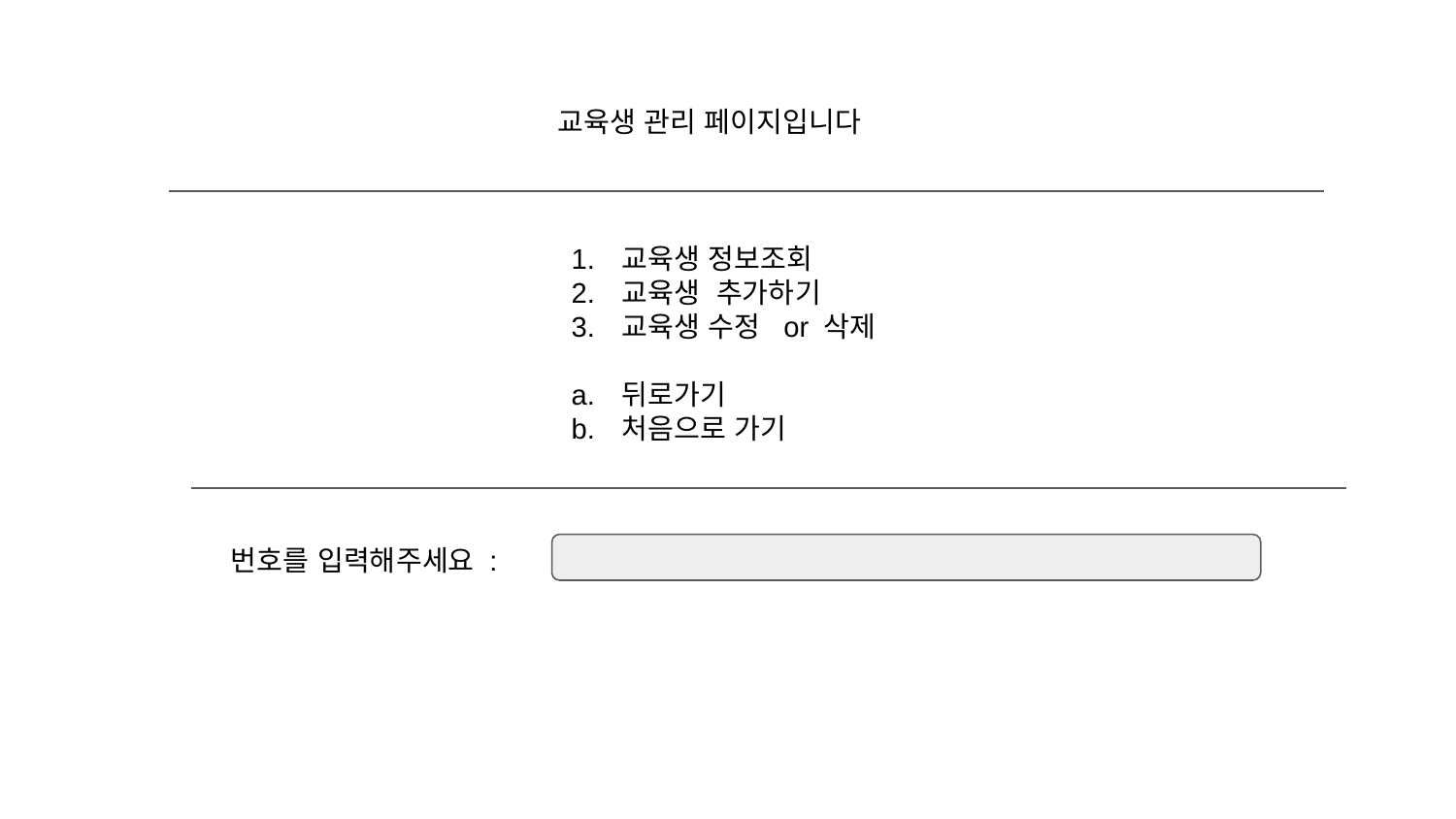

교육생 관리 페이지입니다
교육생 정보조회
교육생  추가하기
교육생 수정  or 삭제

뒤로가기
처음으로 가기
번호를 입력해주세요 :